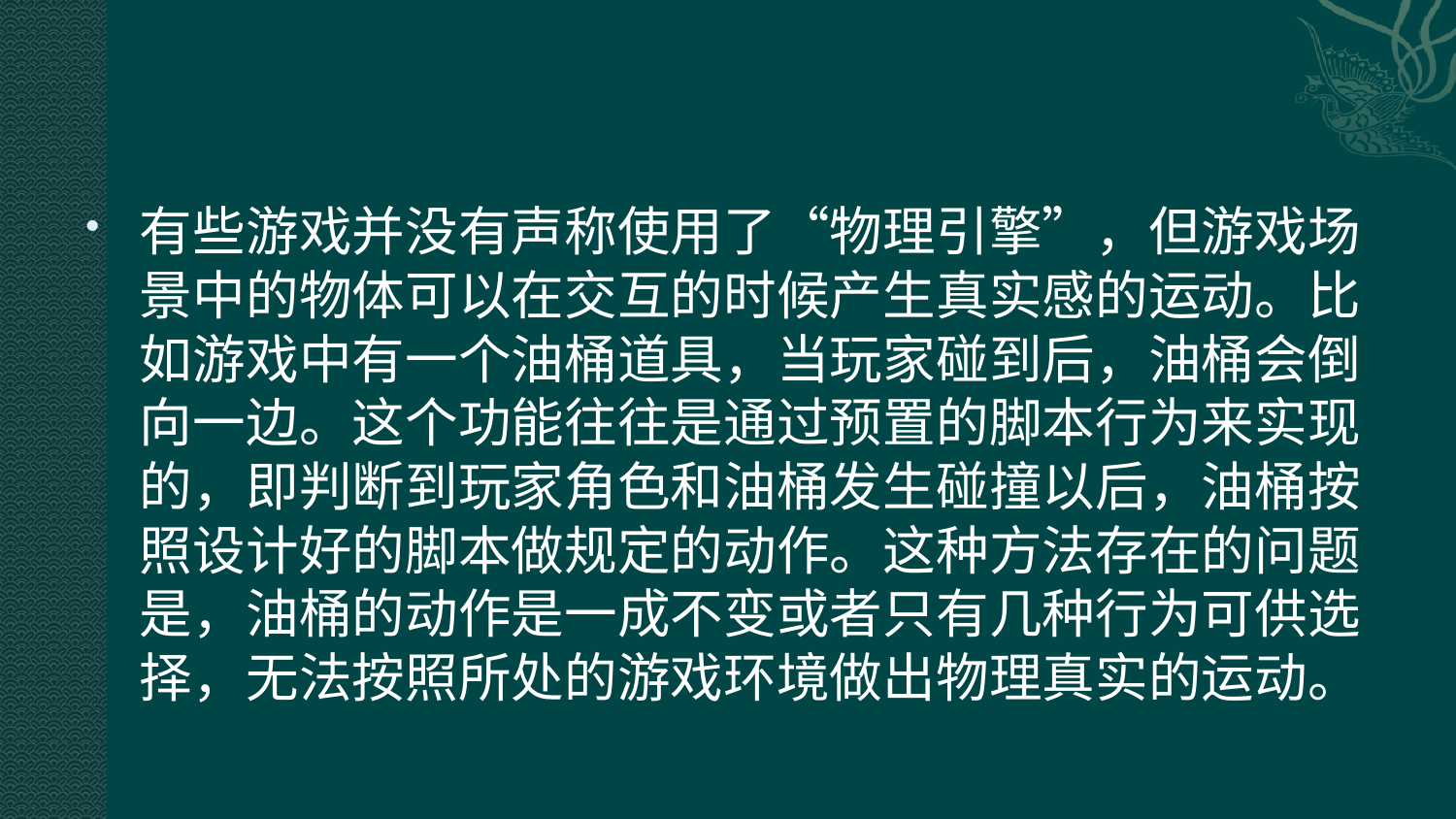

#
有些游戏并没有声称使用了“物理引擎”，但游戏场景中的物体可以在交互的时候产生真实感的运动。比如游戏中有一个油桶道具，当玩家碰到后，油桶会倒向一边。这个功能往往是通过预置的脚本行为来实现的，即判断到玩家角色和油桶发生碰撞以后，油桶按照设计好的脚本做规定的动作。这种方法存在的问题是，油桶的动作是一成不变或者只有几种行为可供选择，无法按照所处的游戏环境做出物理真实的运动。